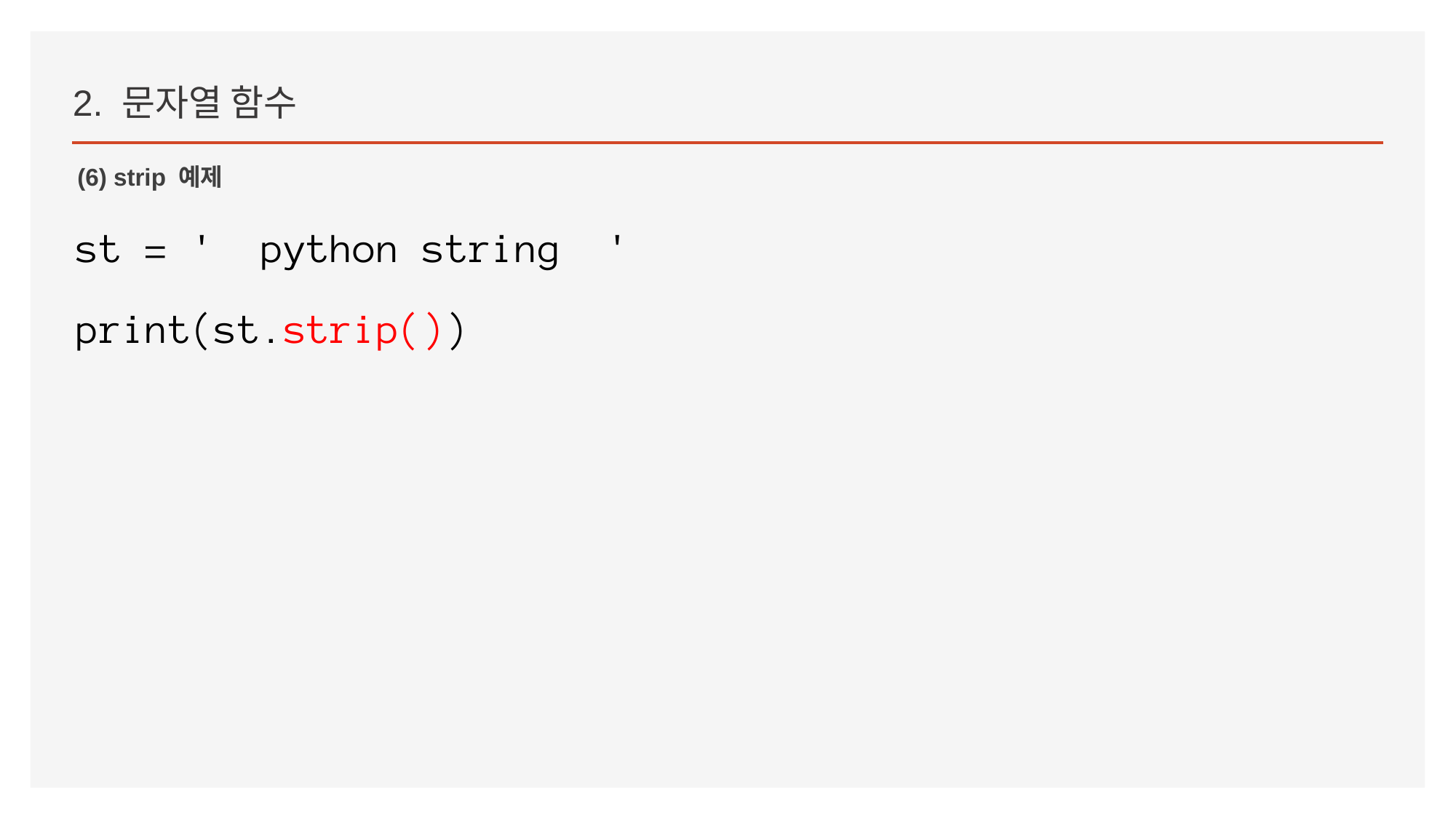

2. 문자열 함수
(6) strip 예제
st = '  python string  '
print(st.strip())